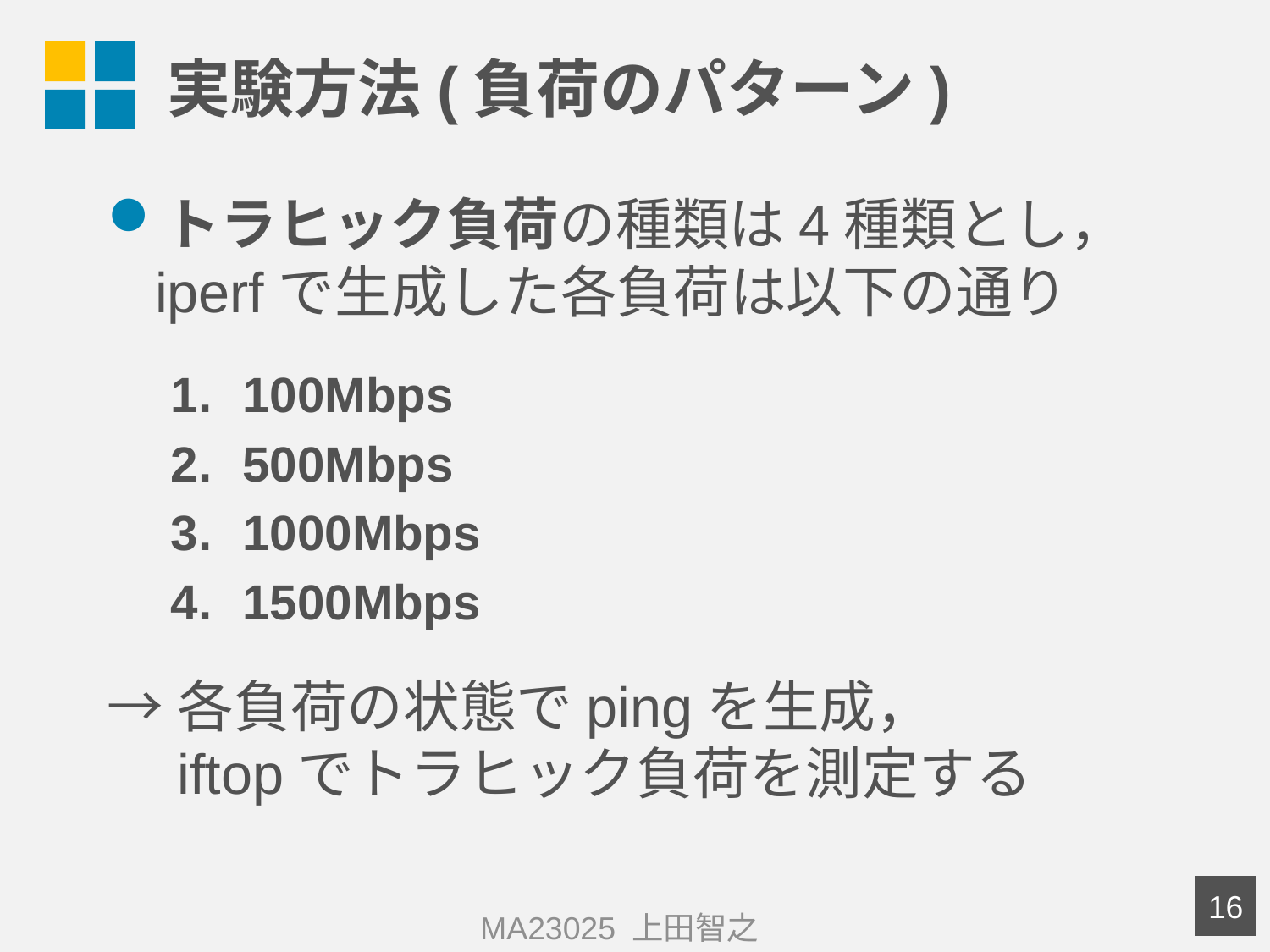

# 実験方法(負荷のパターン)
トラヒック負荷の種類は4種類とし，
iperfで生成した各負荷は以下の通り

100Mbps
500Mbps
1000Mbps
1500Mbps

→各負荷の状態でpingを生成，
　iftopでトラヒック負荷を測定する
16
MA23025 上田智之